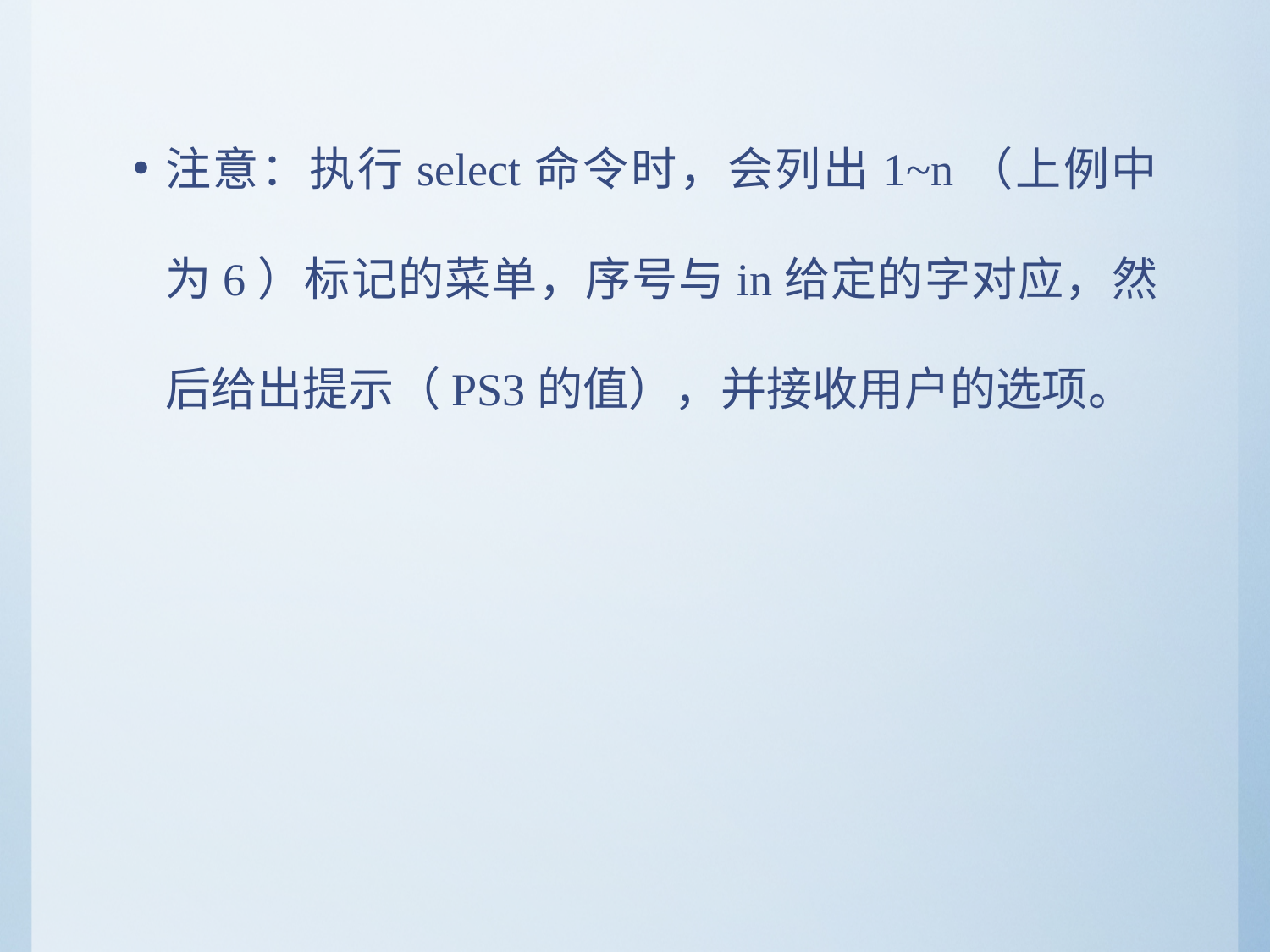

注意：执行select命令时，会列出1~n（上例中为6）标记的菜单，序号与in给定的字对应，然后给出提示（PS3的值），并接收用户的选项。